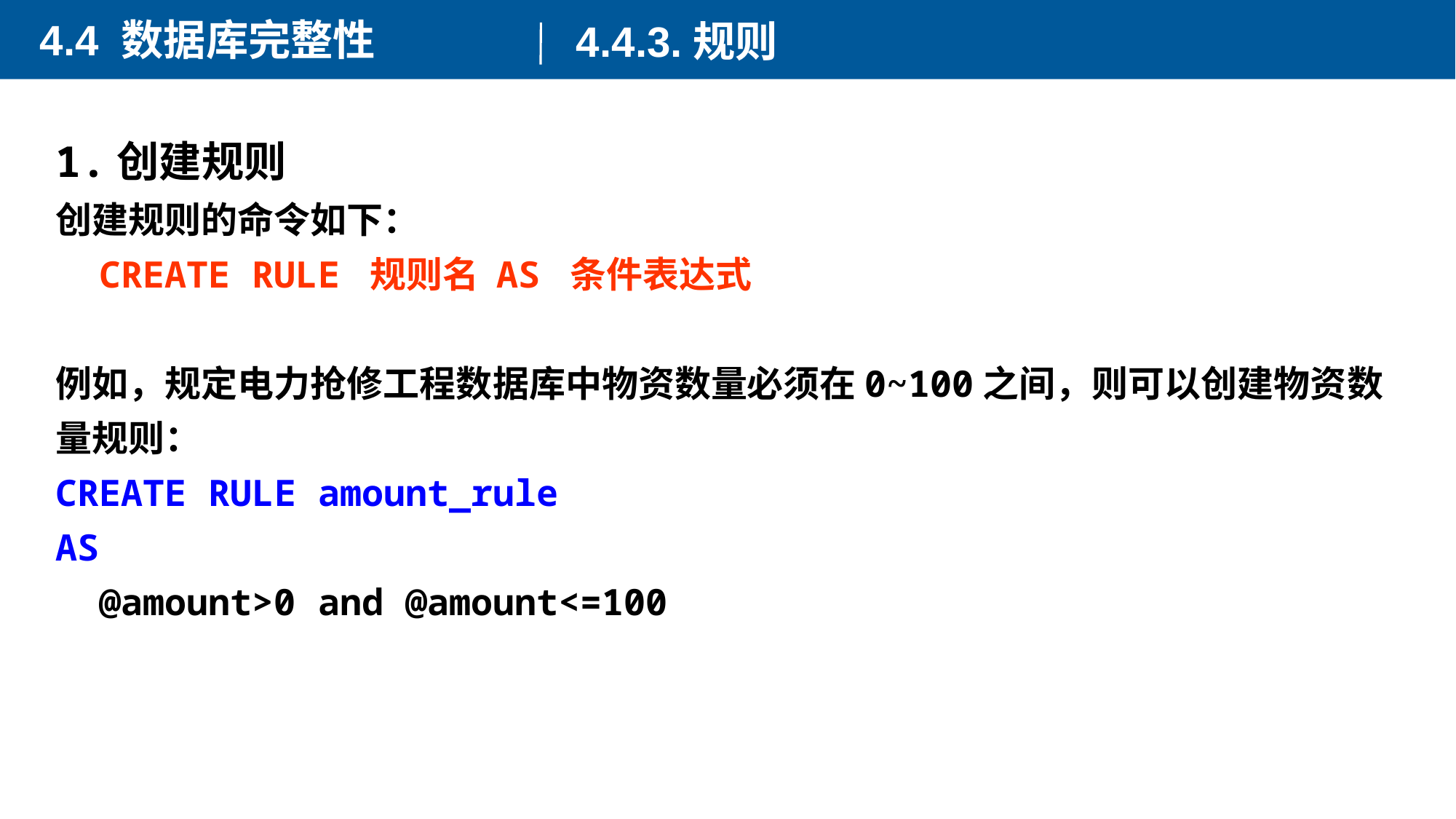

4.4 数据库完整性
4.4.3.规则
1.创建规则
创建规则的命令如下：
  CREATE RULE 规则名 AS 条件表达式

例如，规定电力抢修工程数据库中物资数量必须在0~100之间，则可以创建物资数量规则：
CREATE RULE amount_rule
AS
  @amount>0 and @amount<=100